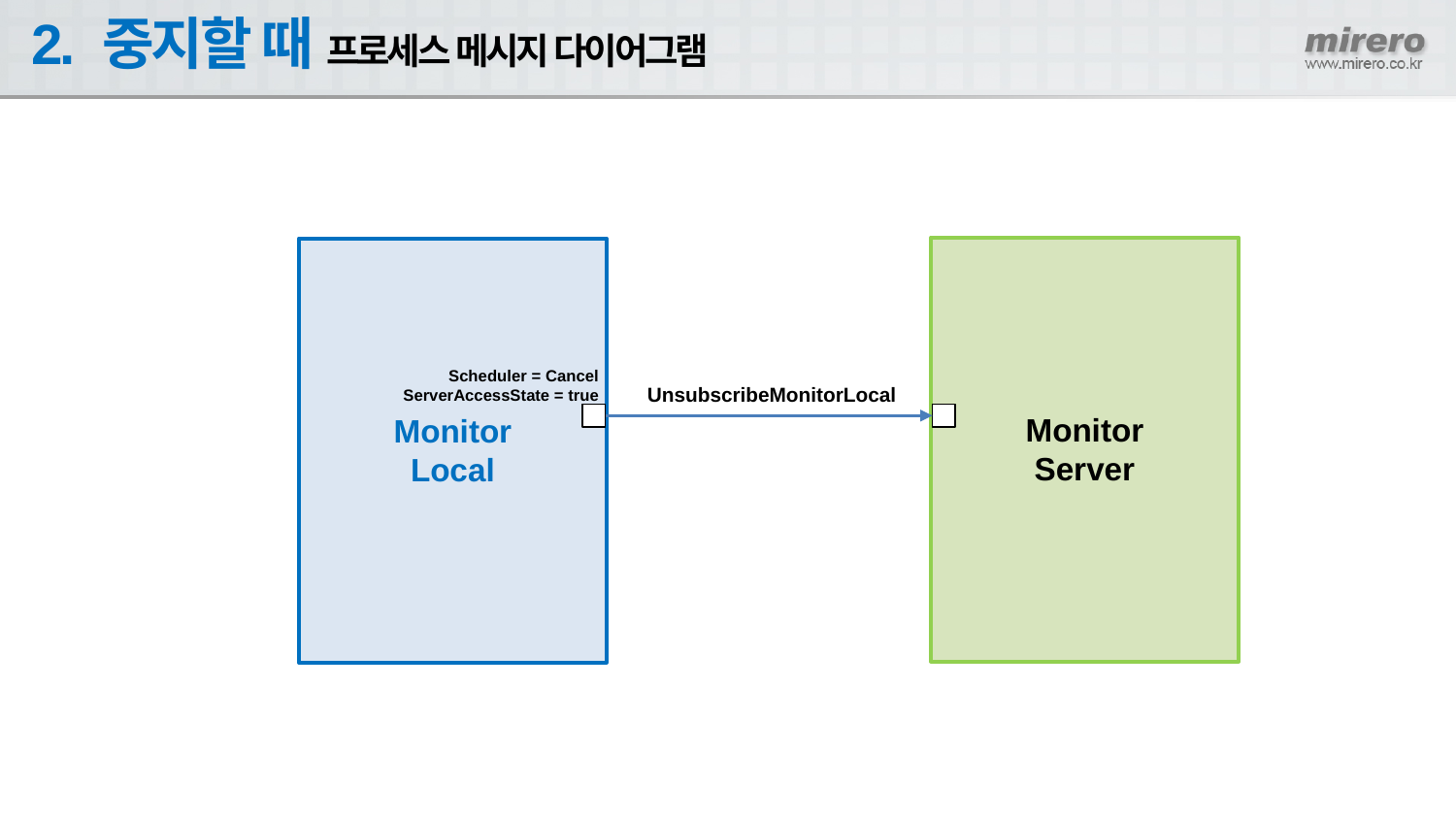

# 2. 중지할 때 프로세스 메시지 다이어그램

Scheduler = Cancel
ServerAccessState = true

UnsubscribeMonitorLocal
Monitor
Server
Monitor
Local